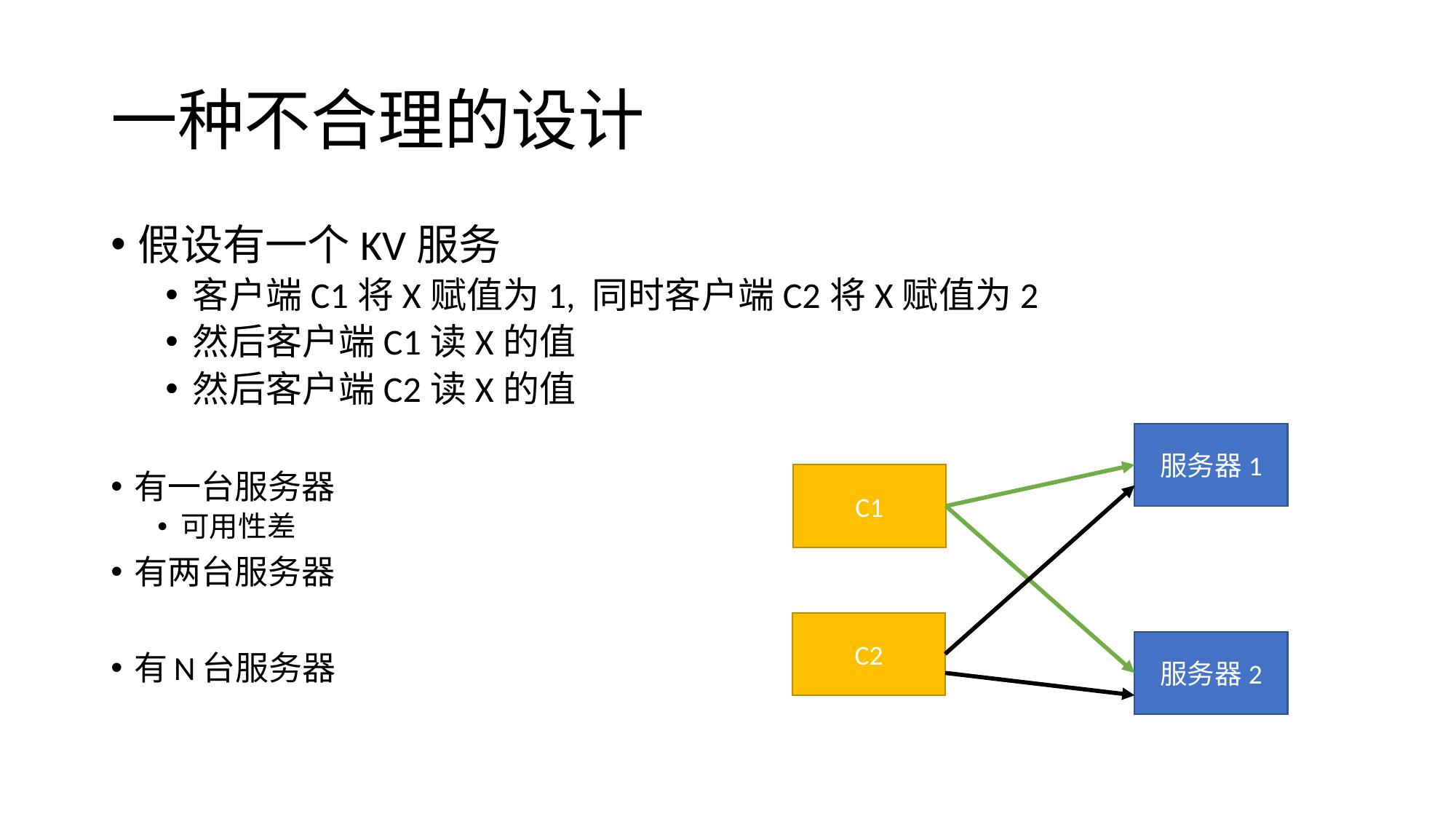

# 一种不合理的设计
假设有一个KV服务
客户端C1将X赋值为1, 同时客户端C2将X赋值为2
然后客户端C1读X的值
然后客户端C2读X的值
服务器1
有一台服务器
可用性差
有两台服务器

有N台服务器
C1
C2
服务器2